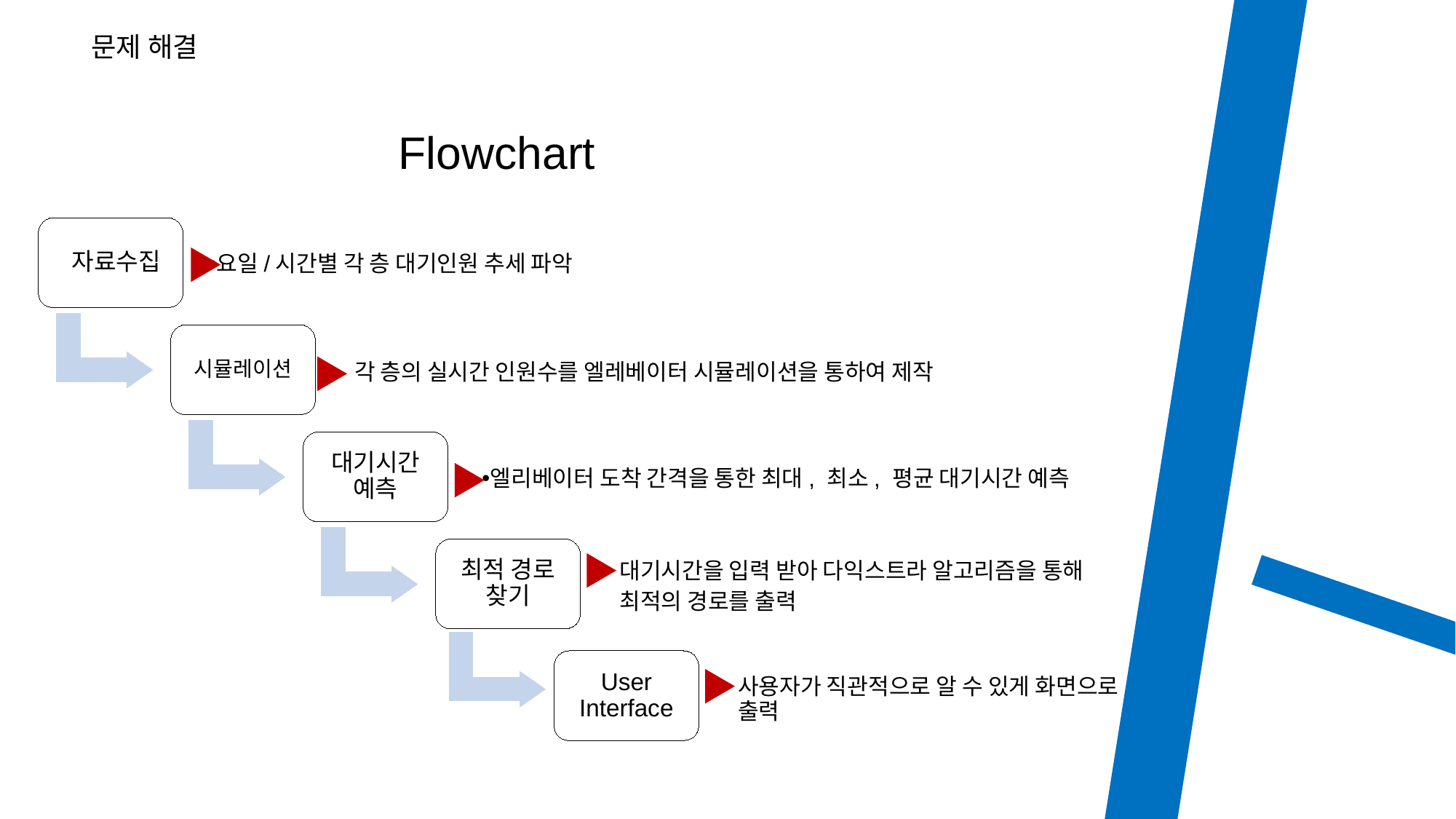

문제 해결
Flowchart
 자료수집
요일/시간별 각 층 대기인원 추세 파악

시뮬레이션
 각 층의 실시간 인원수를 엘레베이터 시뮬레이션을 통하여 제작

대기시간 예측
엘리베이터 도착 간격을 통한 최대, 최소, 평균 대기시간 예측

최적 경로 찾기

대기시간을 입력 받아 다익스트라 알고리즘을 통해
최적의 경로를 출력

User Interface
사용자가 직관적으로 알 수 있게 화면으로 출력